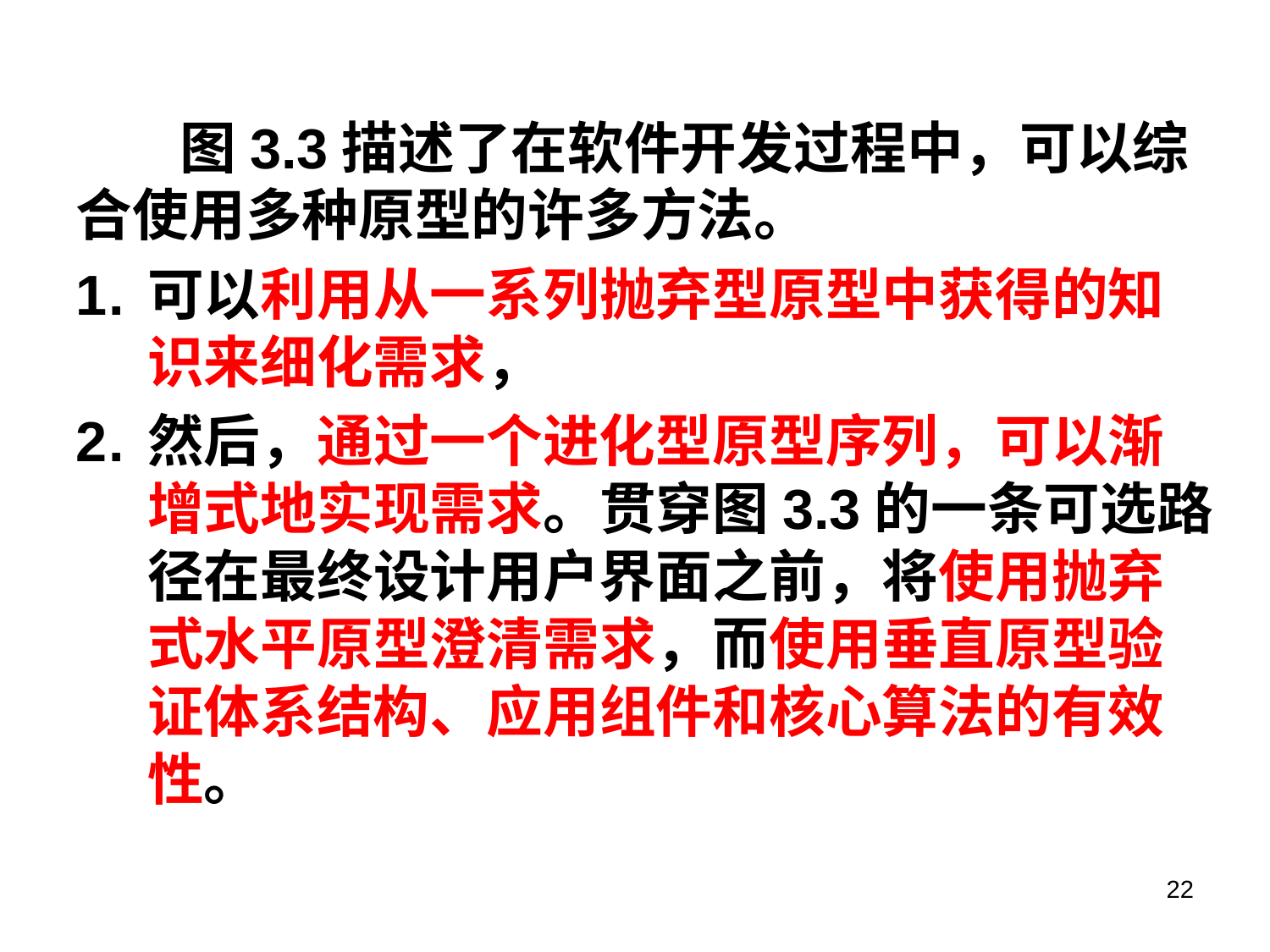

图3.3描述了在软件开发过程中，可以综合使用多种原型的许多方法。
可以利用从一系列抛弃型原型中获得的知识来细化需求，
然后，通过一个进化型原型序列，可以渐增式地实现需求。贯穿图3.3的一条可选路径在最终设计用户界面之前，将使用抛弃式水平原型澄清需求，而使用垂直原型验证体系结构、应用组件和核心算法的有效性。
22